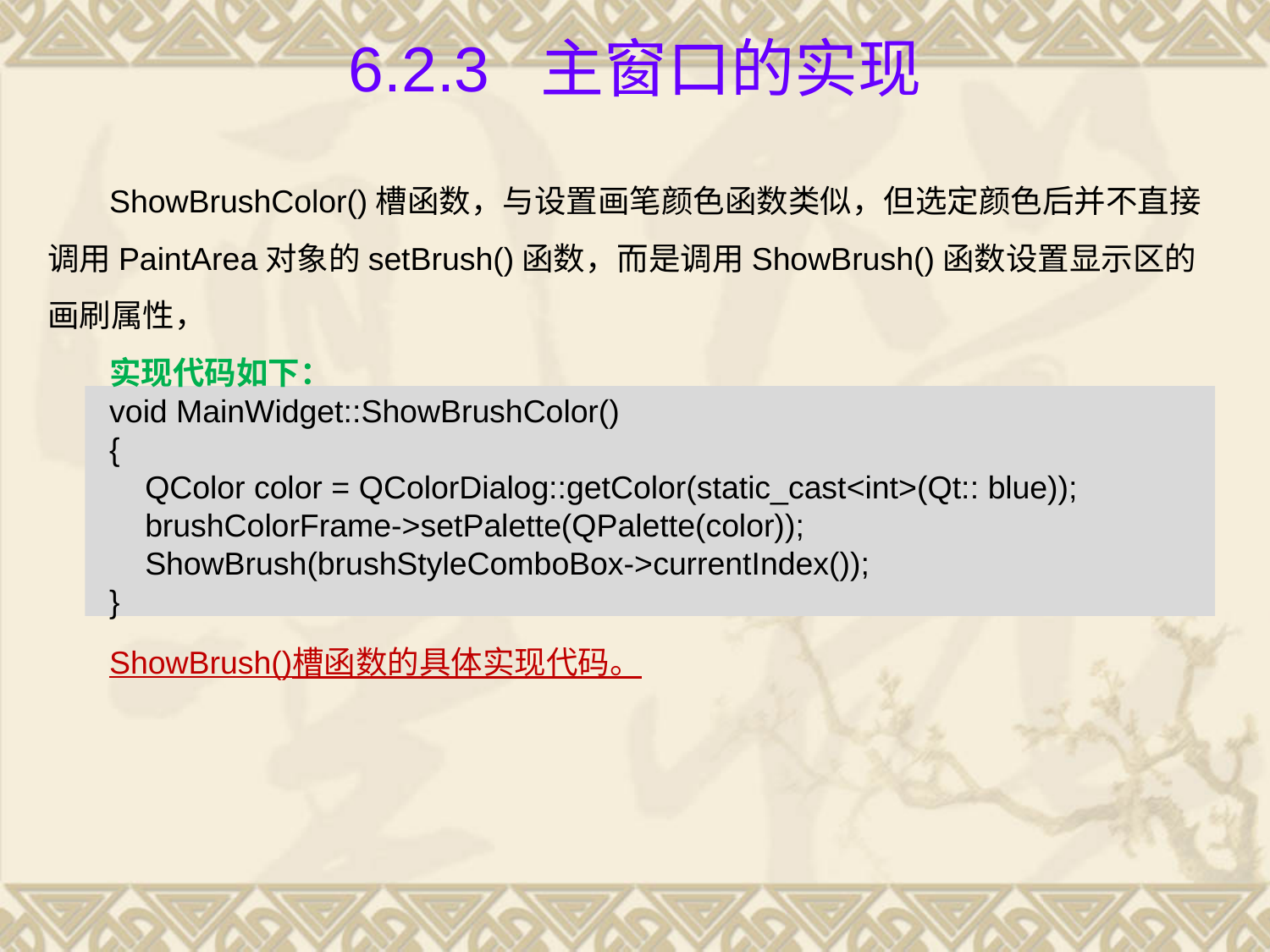

# 6.2.3  主窗口的实现
ShowBrushColor()槽函数，与设置画笔颜色函数类似，但选定颜色后并不直接调用PaintArea对象的setBrush()函数，而是调用ShowBrush()函数设置显示区的画刷属性，
实现代码如下：
void MainWidget::ShowBrushColor()
{
    QColor color = QColorDialog::getColor(static_cast<int>(Qt:: blue));
    brushColorFrame->setPalette(QPalette(color));
    ShowBrush(brushStyleComboBox->currentIndex());
}
ShowBrush()槽函数的具体实现代码。